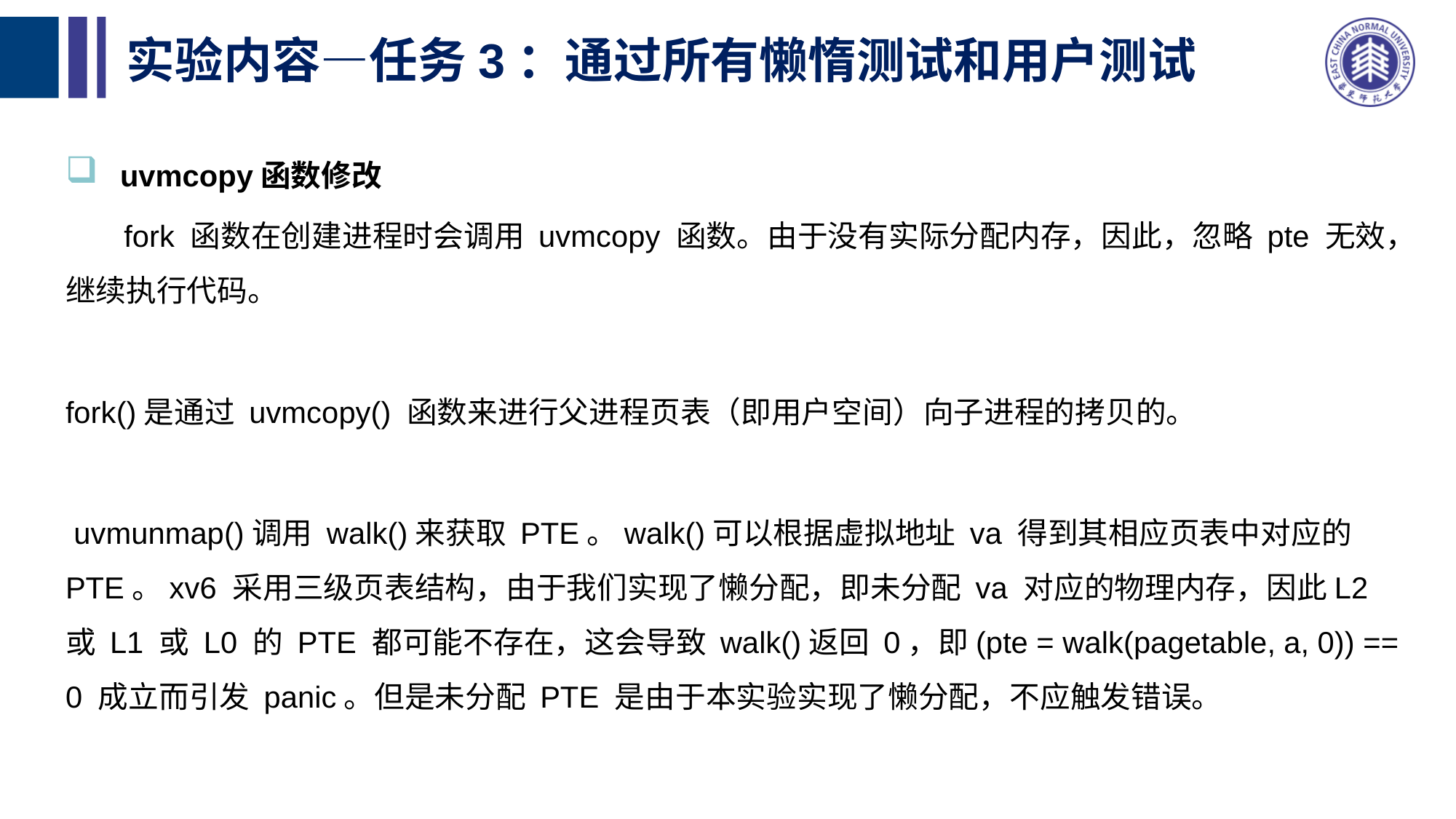

# 实验内容—任务3：通过所有懒惰测试和用户测试
uvmcopy函数修改
       fork 函数在创建进程时会调用 uvmcopy 函数。由于没有实际分配内存，因此，忽略 pte 无效，继续执行代码。

fork()是通过 uvmcopy() 函数来进行父进程页表（即用户空间）向子进程的拷贝的。

 uvmunmap()调用 walk()来获取 PTE。walk()可以根据虚拟地址 va 得到其相应页表中对应的PTE。xv6 采用三级页表结构，由于我们实现了懒分配，即未分配 va 对应的物理内存，因此L2 或 L1 或 L0 的 PTE 都可能不存在，这会导致 walk()返回 0，即(pte = walk(pagetable, a, 0)) == 0 成立而引发 panic。但是未分配 PTE 是由于本实验实现了懒分配，不应触发错误。